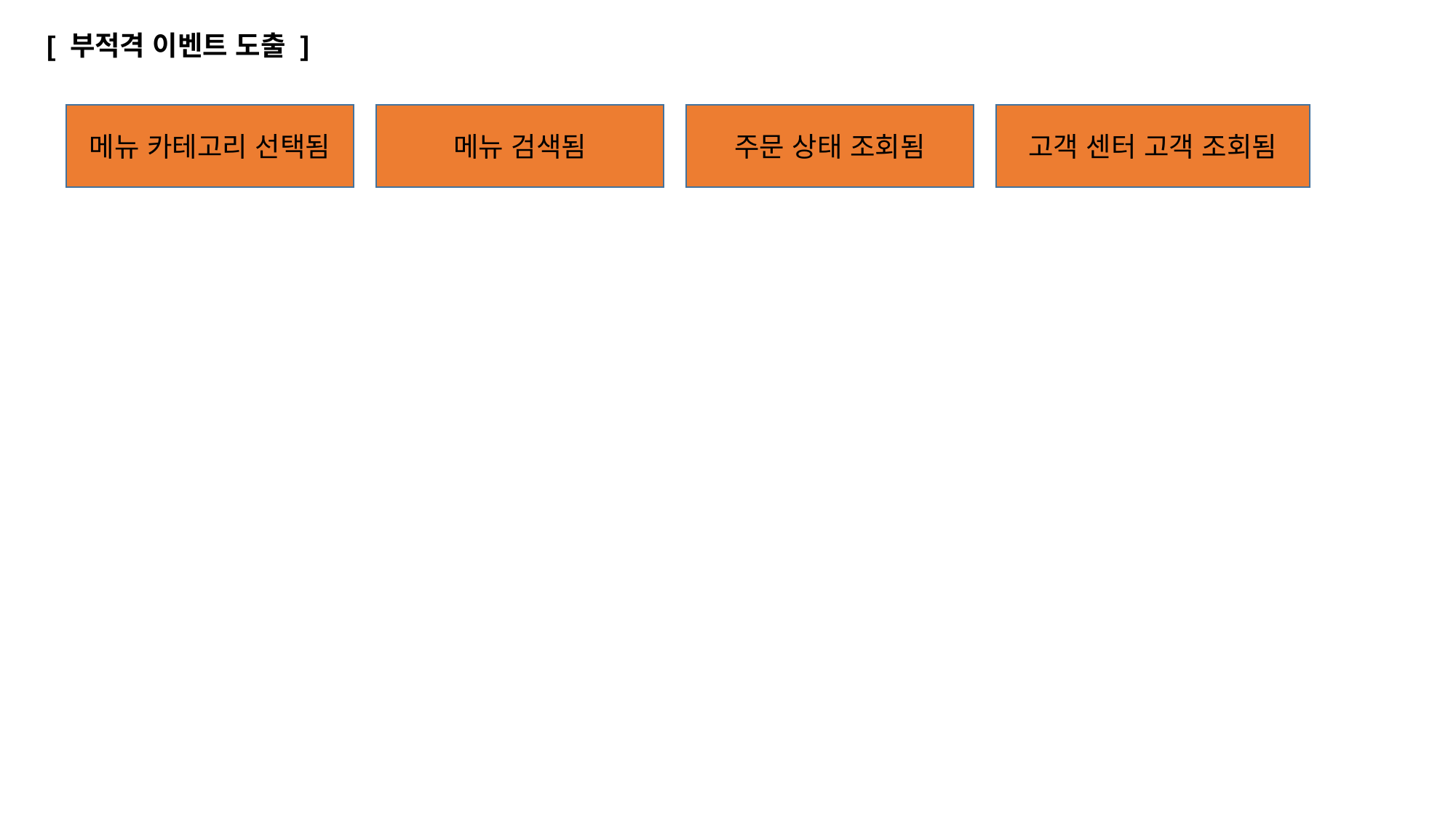

[ 부적격 이벤트 도출 ]
메뉴 카테고리 선택됨
메뉴 검색됨
주문 상태 조회됨
고객 센터 고객 조회됨